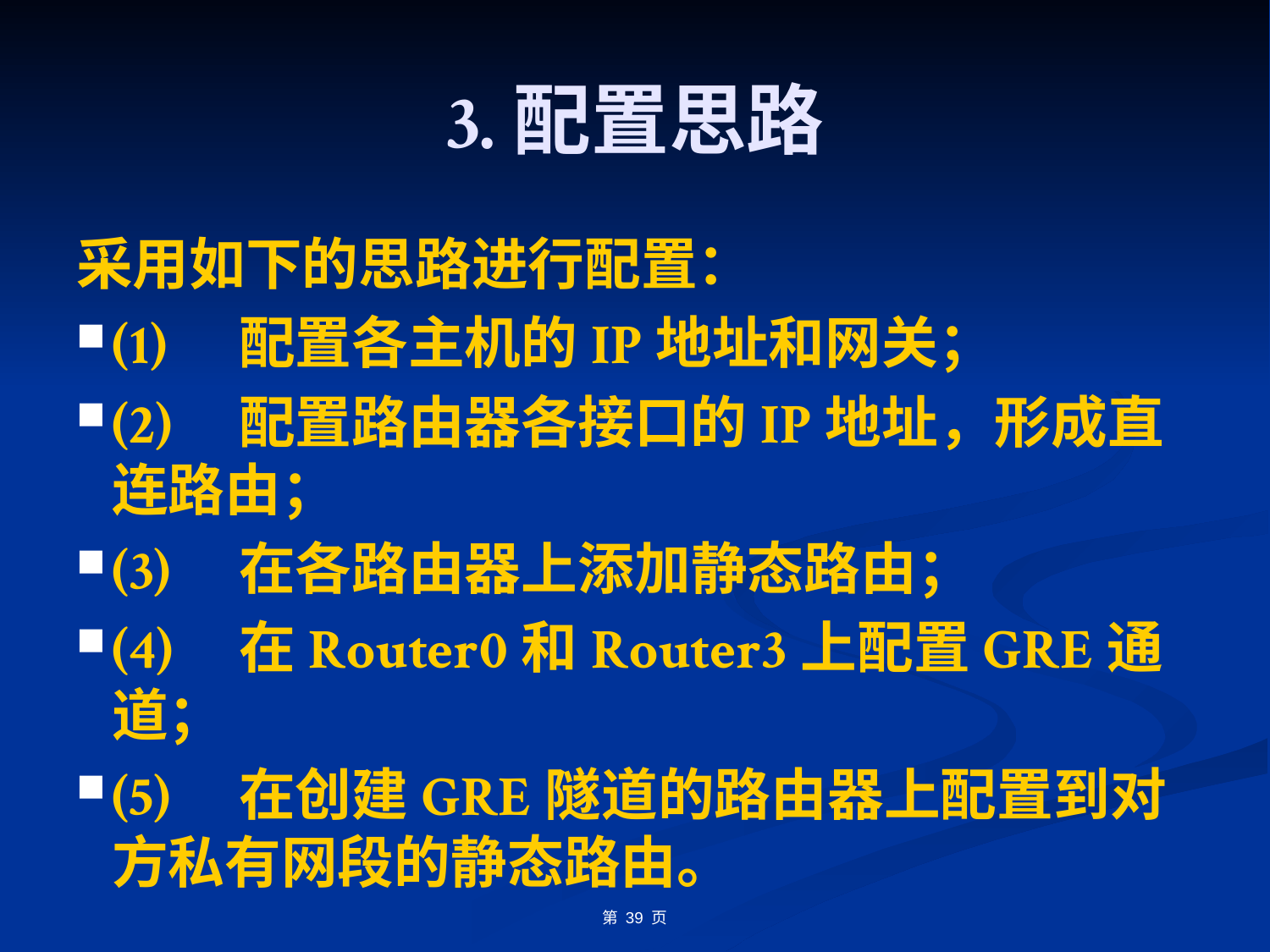

# 3.配置思路
采用如下的思路进行配置：
(1)	配置各主机的IP地址和网关；
(2)	配置路由器各接口的IP地址，形成直连路由；
(3)	在各路由器上添加静态路由；
(4)	在Router0和Router3上配置GRE通道；
(5)	在创建GRE隧道的路由器上配置到对方私有网段的静态路由。

第 39 页